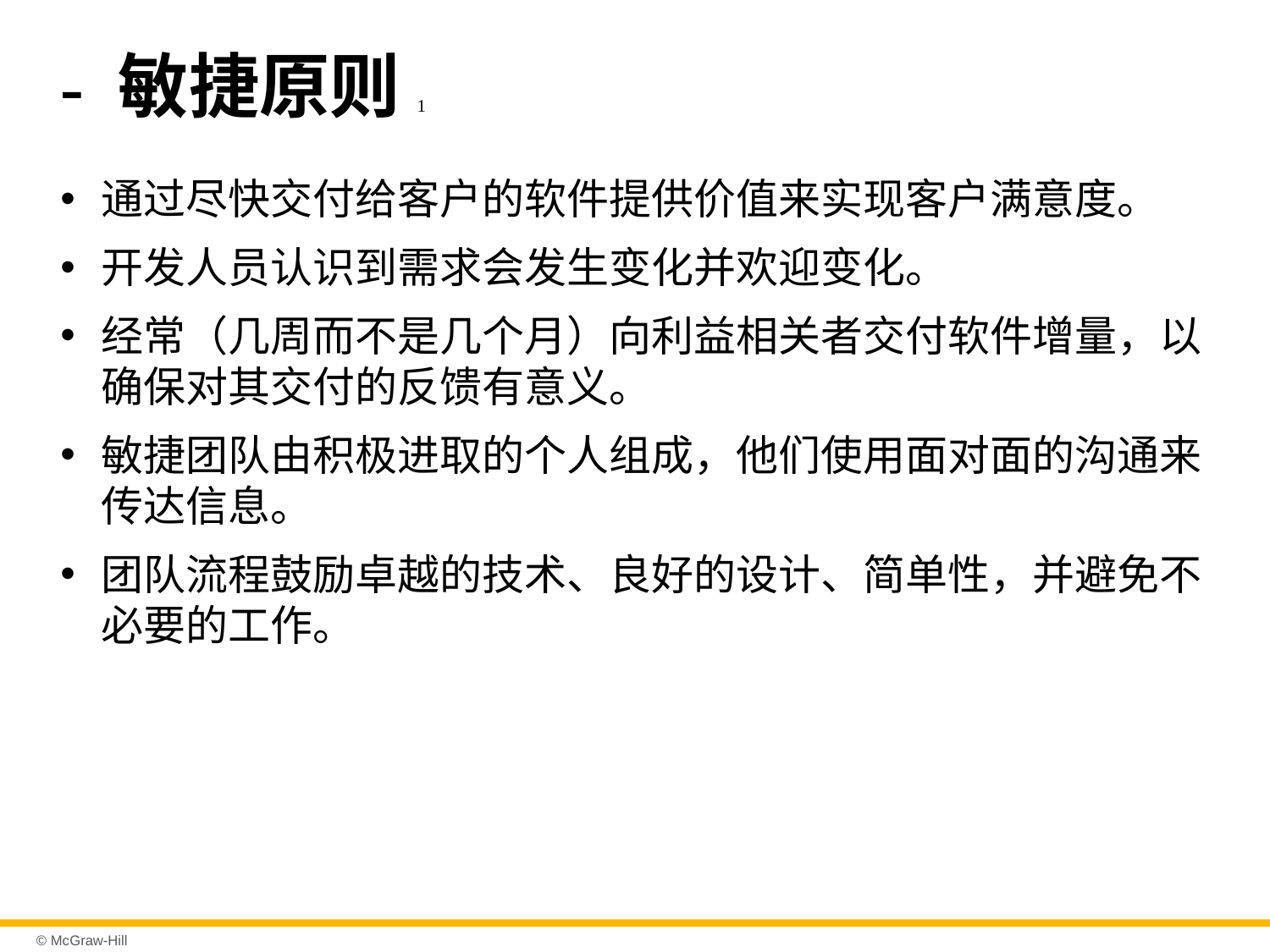

# - 敏捷原则1
通过尽快交付给客户的软件提供价值来实现客户满意度。
开发人员认识到需求会发生变化并欢迎变化。
经常（几周而不是几个月）向利益相关者交付软件增量，以确保对其交付的反馈有意义。
敏捷团队由积极进取的个人组成，他们使用面对面的沟通来传达信息。
团队流程鼓励卓越的技术、良好的设计、简单性，并避免不必要的工作。
5